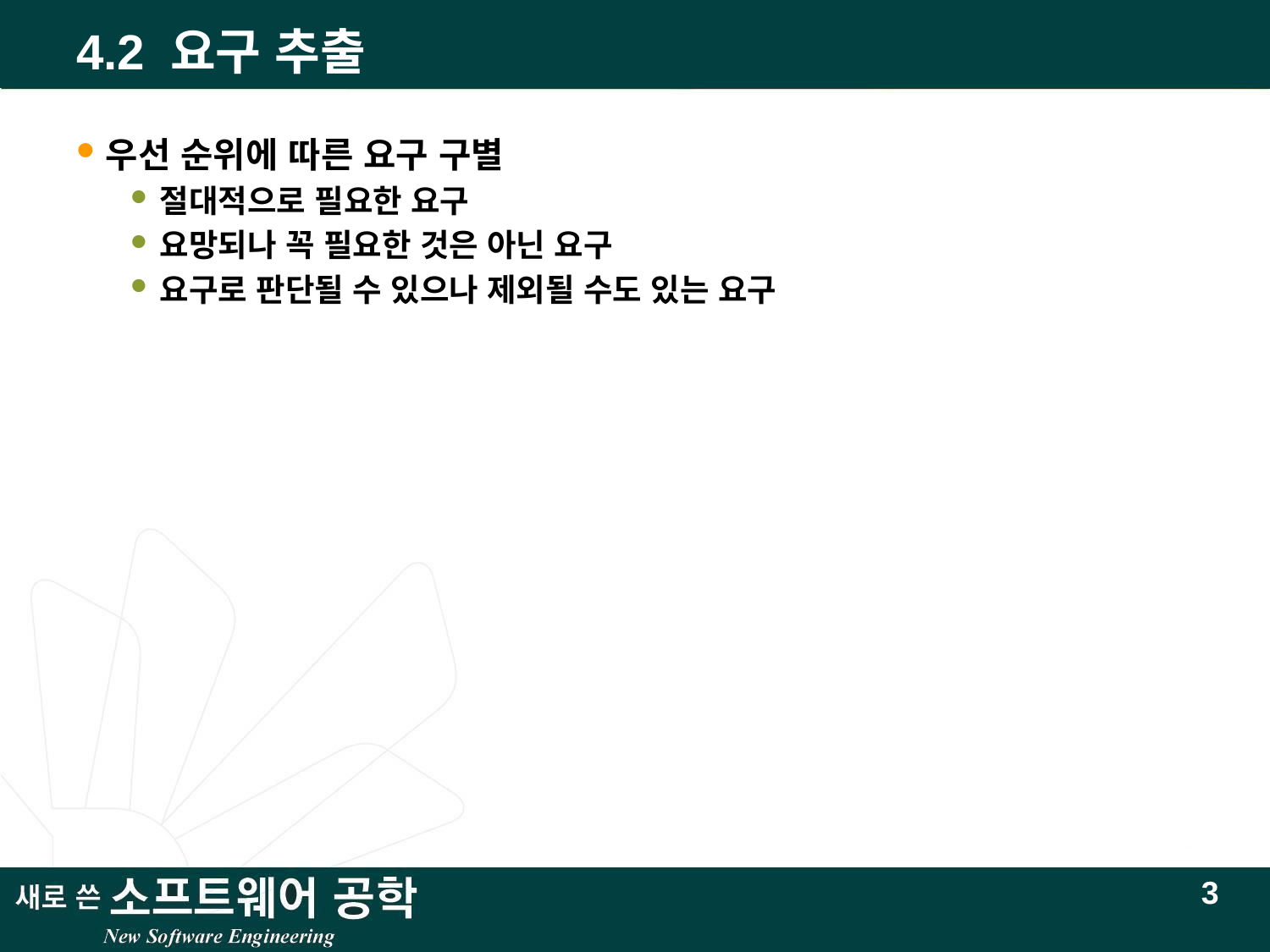

# 4.2 요구 추출
우선 순위에 따른 요구 구별
절대적으로 필요한 요구
요망되나 꼭 필요한 것은 아닌 요구
요구로 판단될 수 있으나 제외될 수도 있는 요구

3